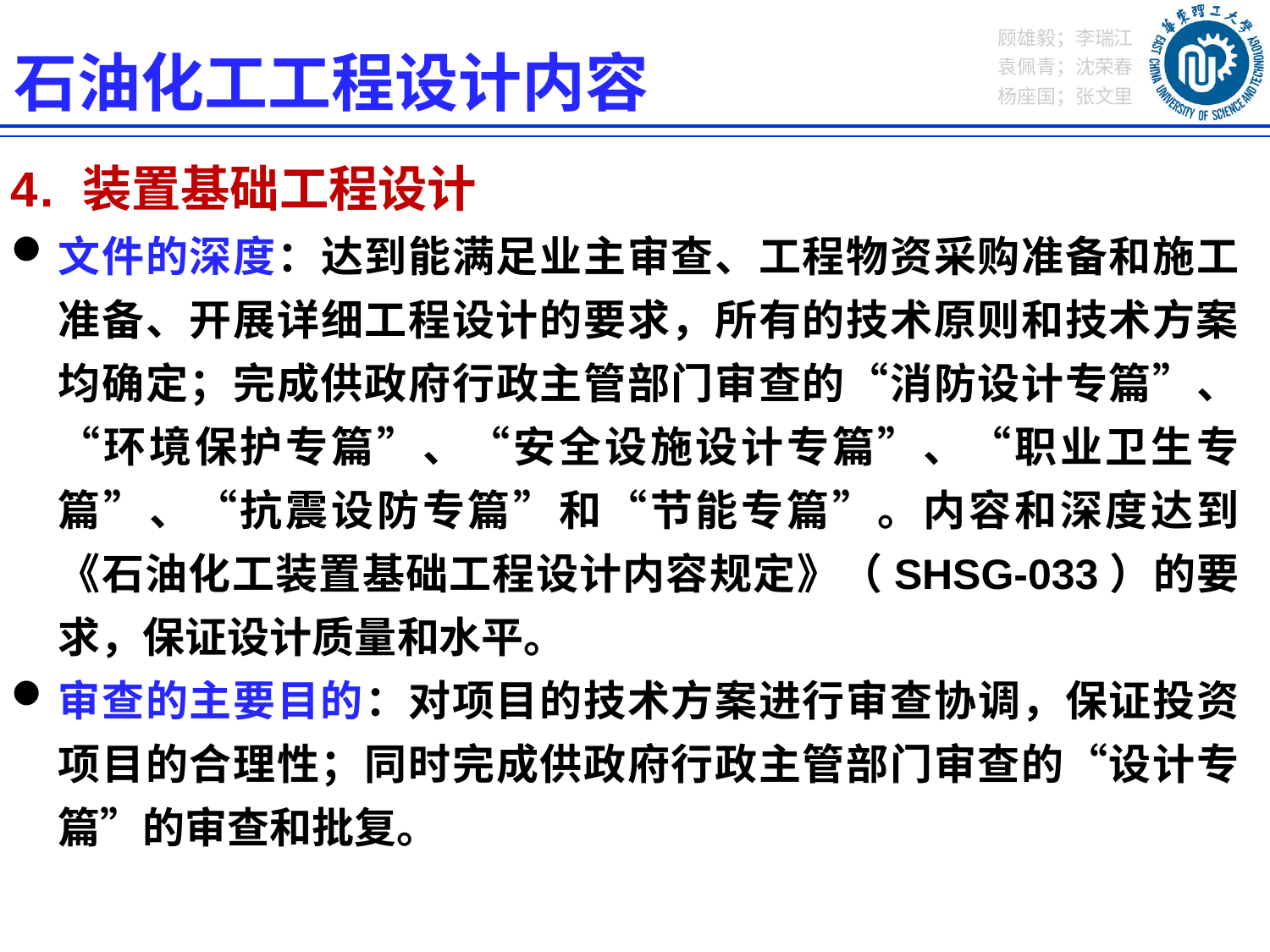

石油化工工程设计内容
装置基础工程设计
文件的深度：达到能满足业主审查、工程物资采购准备和施工准备、开展详细工程设计的要求，所有的技术原则和技术方案均确定；完成供政府行政主管部门审查的“消防设计专篇”、“环境保护专篇”、“安全设施设计专篇”、“职业卫生专篇”、“抗震设防专篇”和“节能专篇”。内容和深度达到《石油化工装置基础工程设计内容规定》（SHSG-033）的要求，保证设计质量和水平。
审查的主要目的：对项目的技术方案进行审查协调，保证投资项目的合理性；同时完成供政府行政主管部门审查的“设计专篇”的审查和批复。